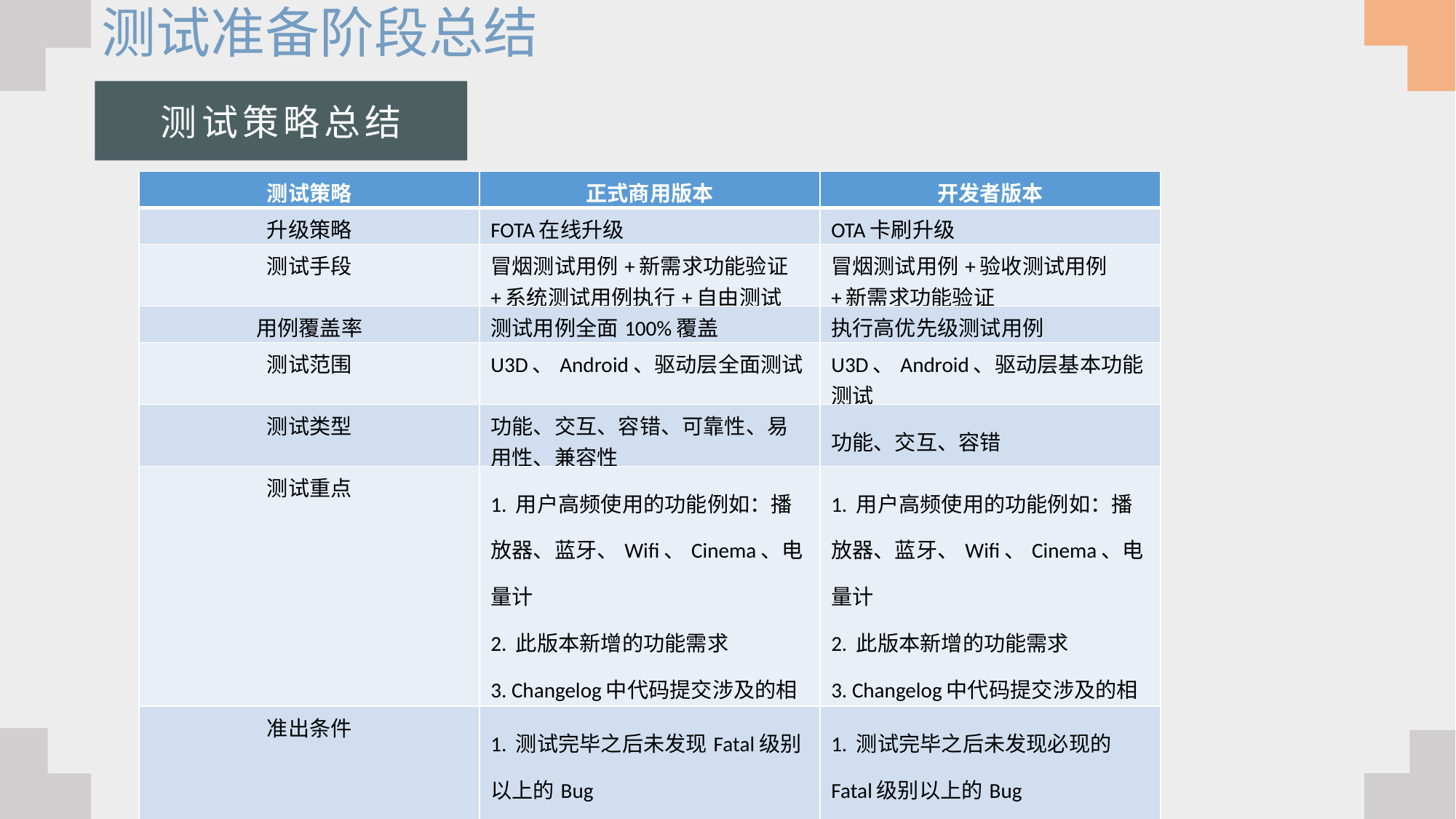

测试准备阶段总结

测试策略总结
| 测试策略 | 正式商用版本 | 开发者版本 |
| --- | --- | --- |
| 升级策略 | FOTA在线升级 | OTA卡刷升级 |
| 测试手段 | 冒烟测试用例+新需求功能验证+系统测试用例执行+自由测试 | 冒烟测试用例+验收测试用例+新需求功能验证 |
| 用例覆盖率 | 测试用例全面100%覆盖 | 执行高优先级测试用例 |
| 测试范围 | U3D、Android、驱动层全面测试 | U3D、Android、驱动层基本功能测试 |
| 测试类型 | 功能、交互、容错、可靠性、易用性、兼容性 | 功能、交互、容错 |
| 测试重点 | 1. 用户高频使用的功能例如：播放器、蓝牙、Wifi、Cinema、电量计 2. 此版本新增的功能需求 3. Changelog中代码提交涉及的相关功能 | 1. 用户高频使用的功能例如：播放器、蓝牙、Wifi、Cinema、电量计 2. 此版本新增的功能需求 3. Changelog中代码提交涉及的相关 |
| 准出条件 | 1. 测试完毕之后未发现Fatal级别以上的Bug 2. 用例通过率>90% | 1. 测试完毕之后未发现必现的Fatal级别以上的Bug 2. 用例通过率>90% |